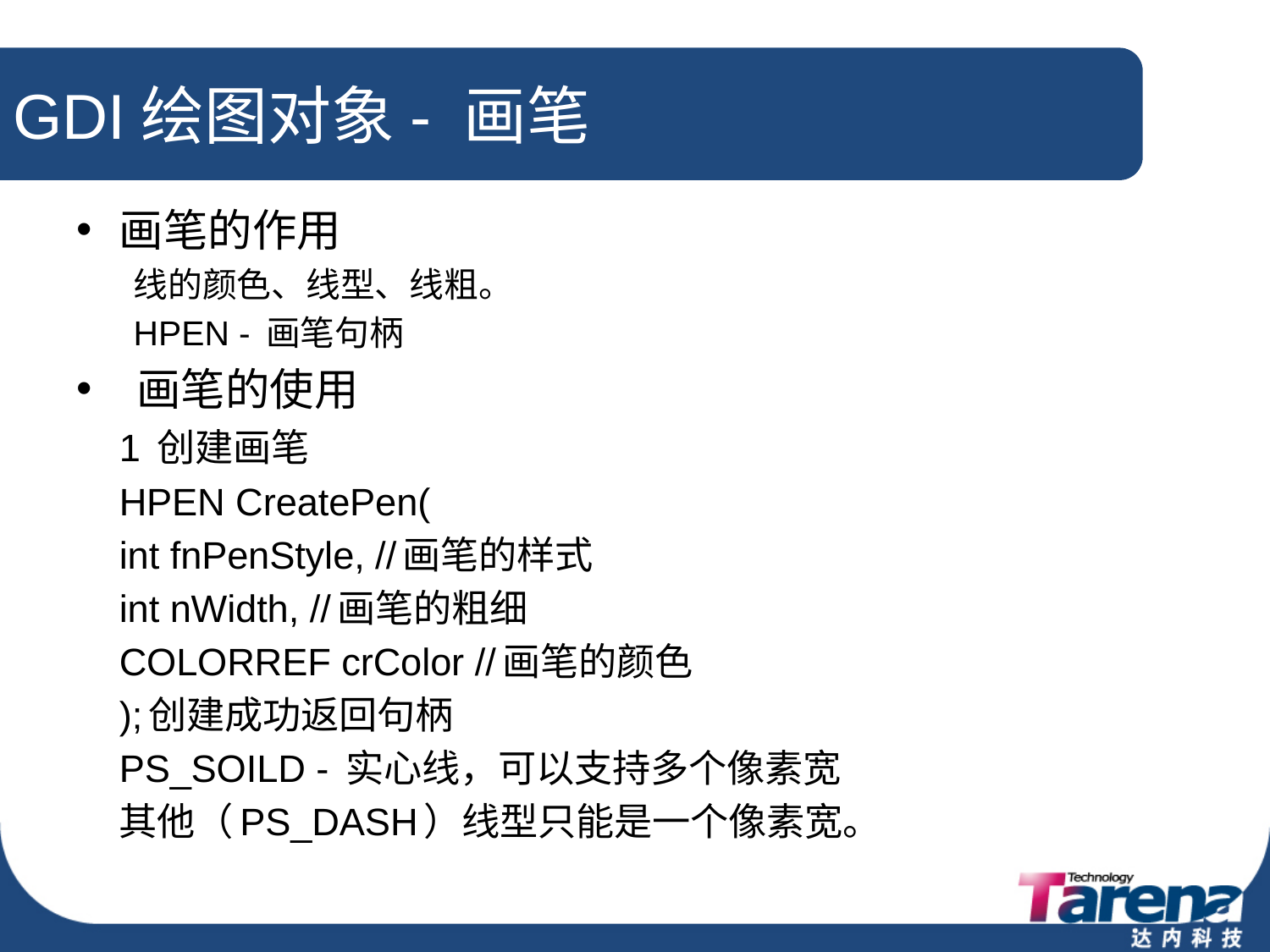

# GDI绘图对象- 画笔
画笔的作用
线的颜色、线型、线粗。
HPEN - 画笔句柄
 画笔的使用
	1 创建画笔
	HPEN CreatePen(
		int fnPenStyle, //画笔的样式
		int nWidth, //画笔的粗细
		COLORREF crColor //画笔的颜色
	);创建成功返回句柄
		PS_SOILD - 实心线，可以支持多个像素宽
		其他（PS_DASH）线型只能是一个像素宽。